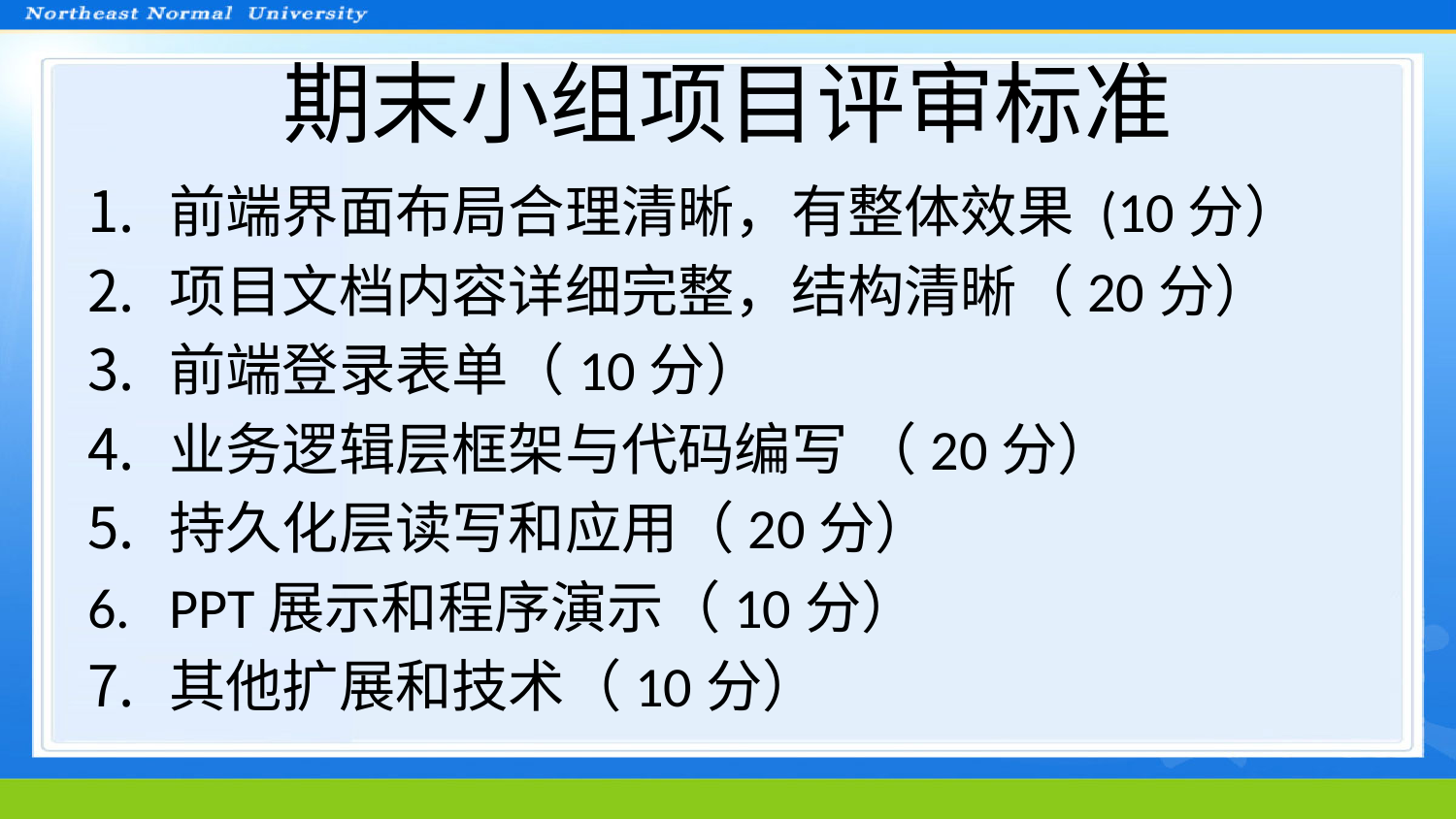

# 期末小组项目评审标准
前端界面布局合理清晰，有整体效果 (10分）
项目文档内容详细完整，结构清晰（20分）
前端登录表单（10分）
业务逻辑层框架与代码编写 （20分）
持久化层读写和应用（20分）
PPT展示和程序演示（10分）
其他扩展和技术（10分）